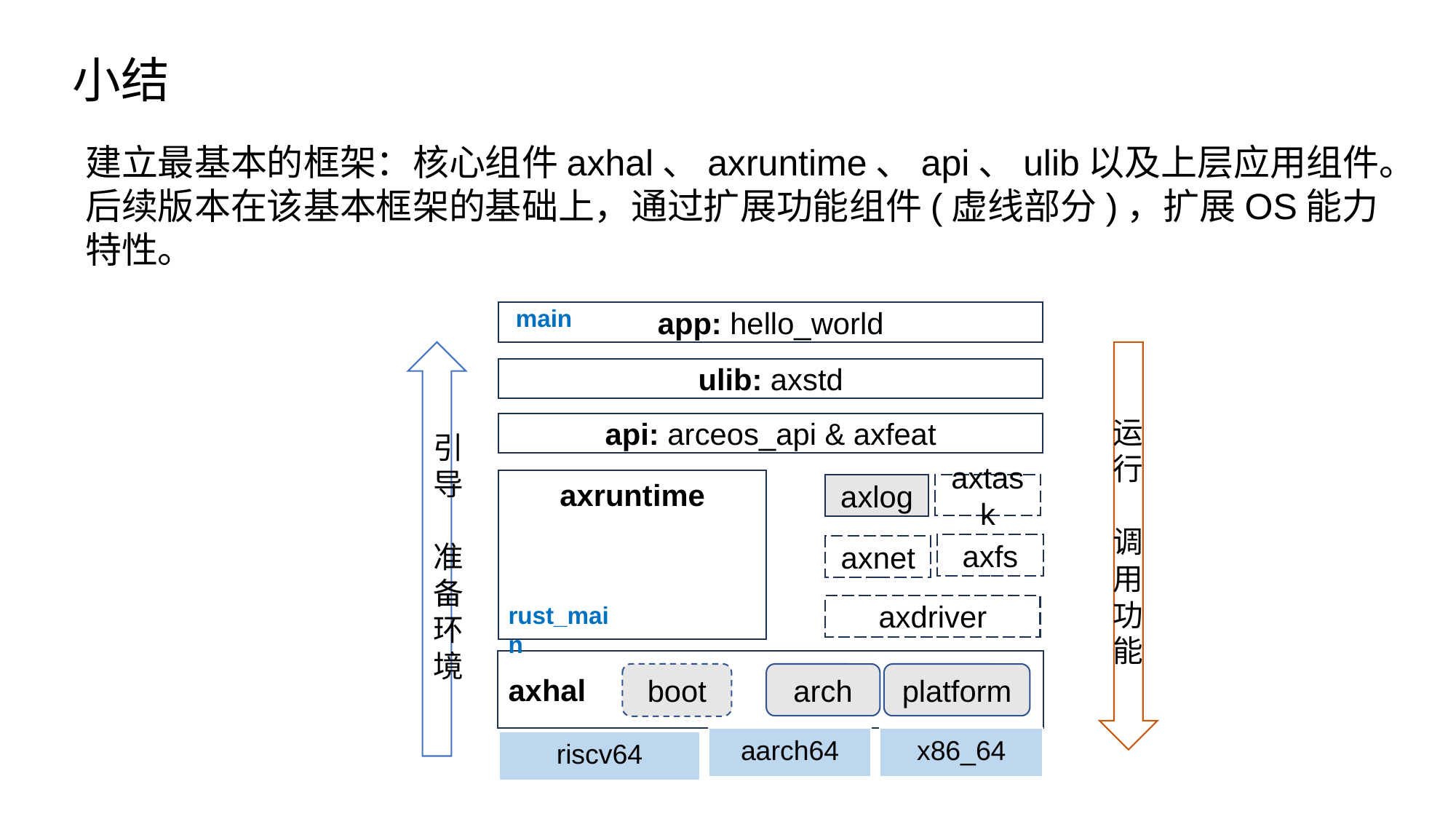

小结
建立最基本的框架：核心组件axhal、axruntime、api、ulib以及上层应用组件。
后续版本在该基本框架的基础上，通过扩展功能组件(虚线部分)，扩展OS能力特性。
main
app: hello_world
引导

准备环境

ulib: axstd
运
行

调用功能
api: arceos_api & axfeat
axruntime
axtask
axlog
axfs
axnet
rust_main
axdriver
axhal
boot
arch
platform
aarch64
x86_64
riscv64